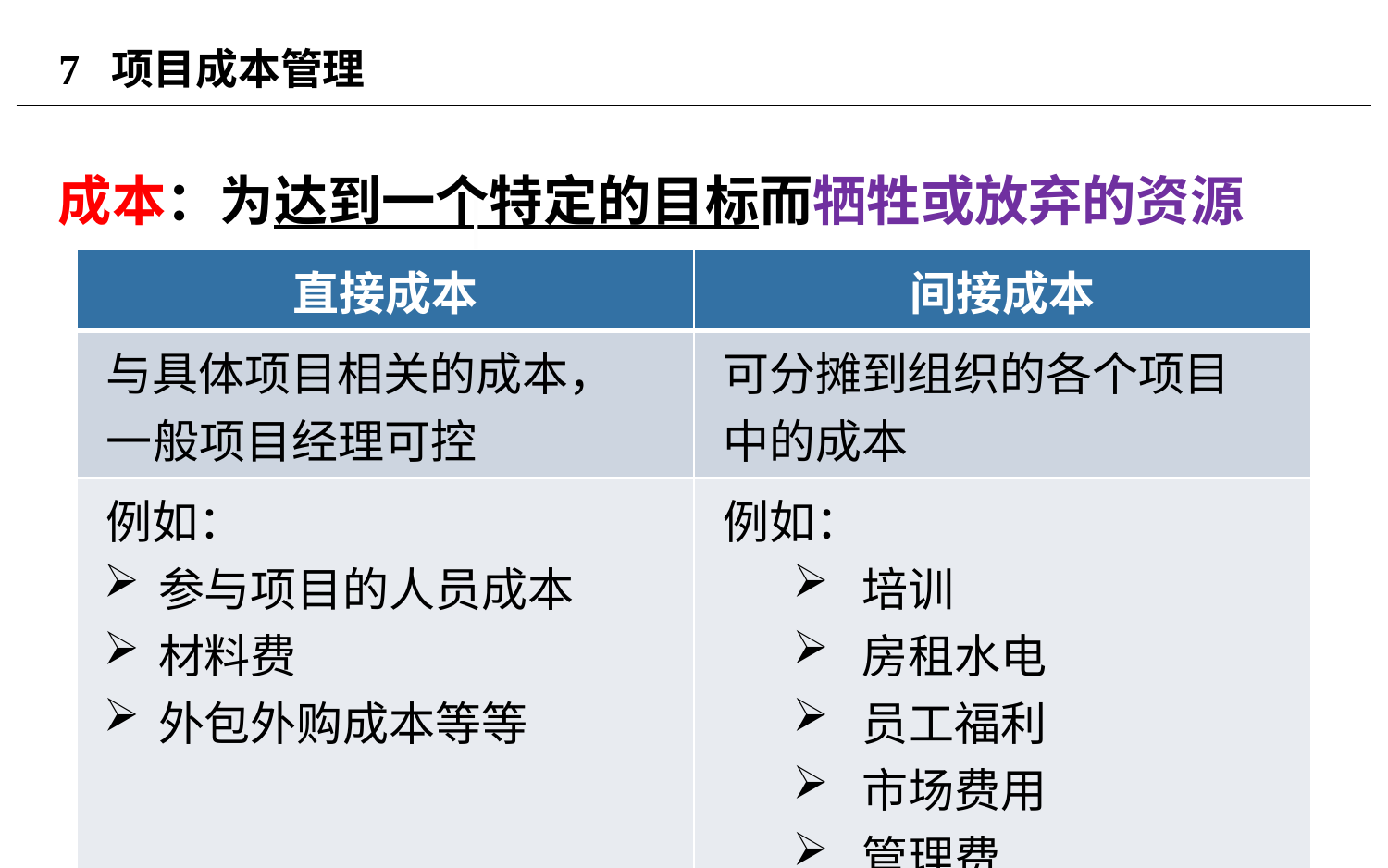

# 7  项目成本管理
成本：为达到一个特定的目标而牺牲或放弃的资源

| 直接成本 | 间接成本 |
| --- | --- |
| 与具体项目相关的成本，一般项目经理可控 | 可分摊到组织的各个项目中的成本 |
| 例如： 参与项目的人员成本 材料费 外包外购成本等等 | 例如： 培训 房租水电 员工福利 市场费用 管理费 其他等等 |